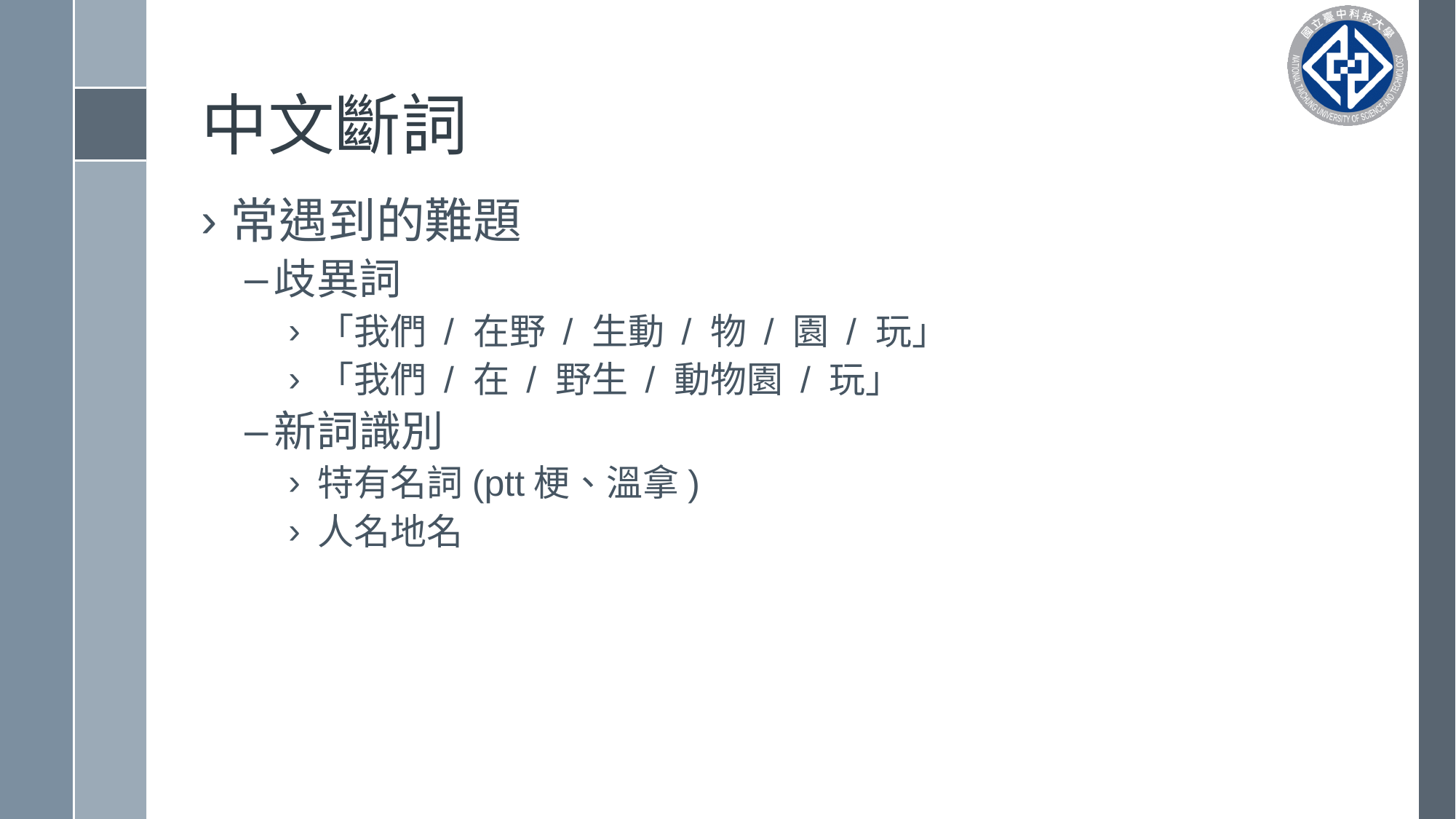

# 中文斷詞
常遇到的難題
歧異詞
「我們 / 在野 / 生動 / 物 / 園 / 玩」
「我們 / 在 / 野生 / 動物園 / 玩」
新詞識別
特有名詞(ptt梗、溫拿)
人名地名